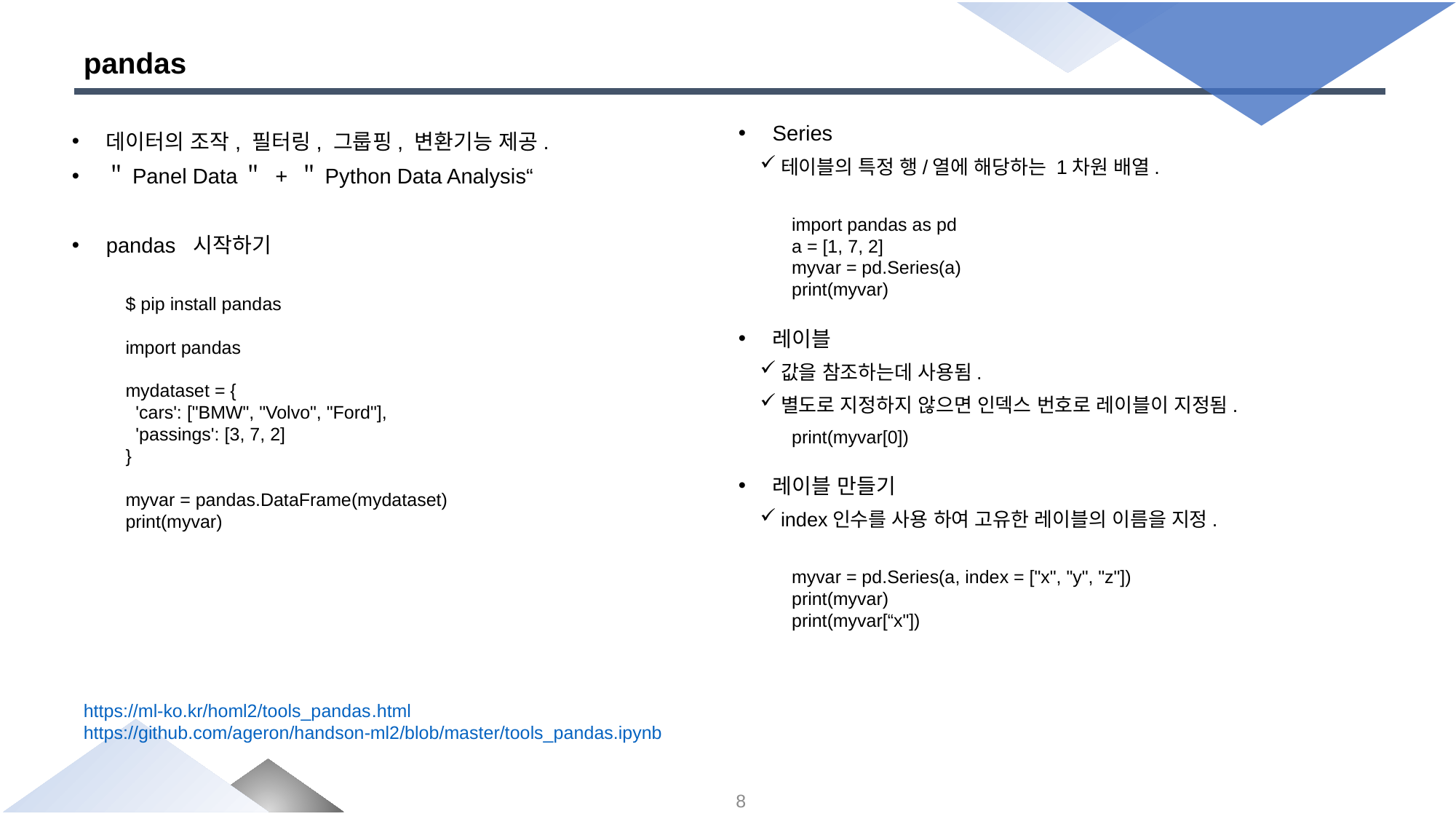

# pandas
Series
테이블의 특정 행/열에 해당하는 1차원 배열.

import pandas as pd
a = [1, 7, 2]
myvar = pd.Series(a)
print(myvar)

레이블
값을 참조하는데 사용됨.
별도로 지정하지 않으면 인덱스 번호로 레이블이 지정됨.
print(myvar[0])

레이블 만들기
index인수를 사용 하여 고유한 레이블의 이름을 지정.

myvar = pd.Series(a, index = ["x", "y", "z"])
print(myvar)
print(myvar[“x"])
데이터의 조작, 필터링, 그룹핑, 변환기능 제공.
＂Panel Data＂ + ＂Python Data Analysis“

pandas  시작하기

$ pip install pandas

import pandas

mydataset = {
  'cars': ["BMW", "Volvo", "Ford"],
  'passings': [3, 7, 2]
}

myvar = pandas.DataFrame(mydataset)
print(myvar)

https://ml-ko.kr/homl2/tools_pandas.html
https://github.com/ageron/handson-ml2/blob/master/tools_pandas.ipynb
8